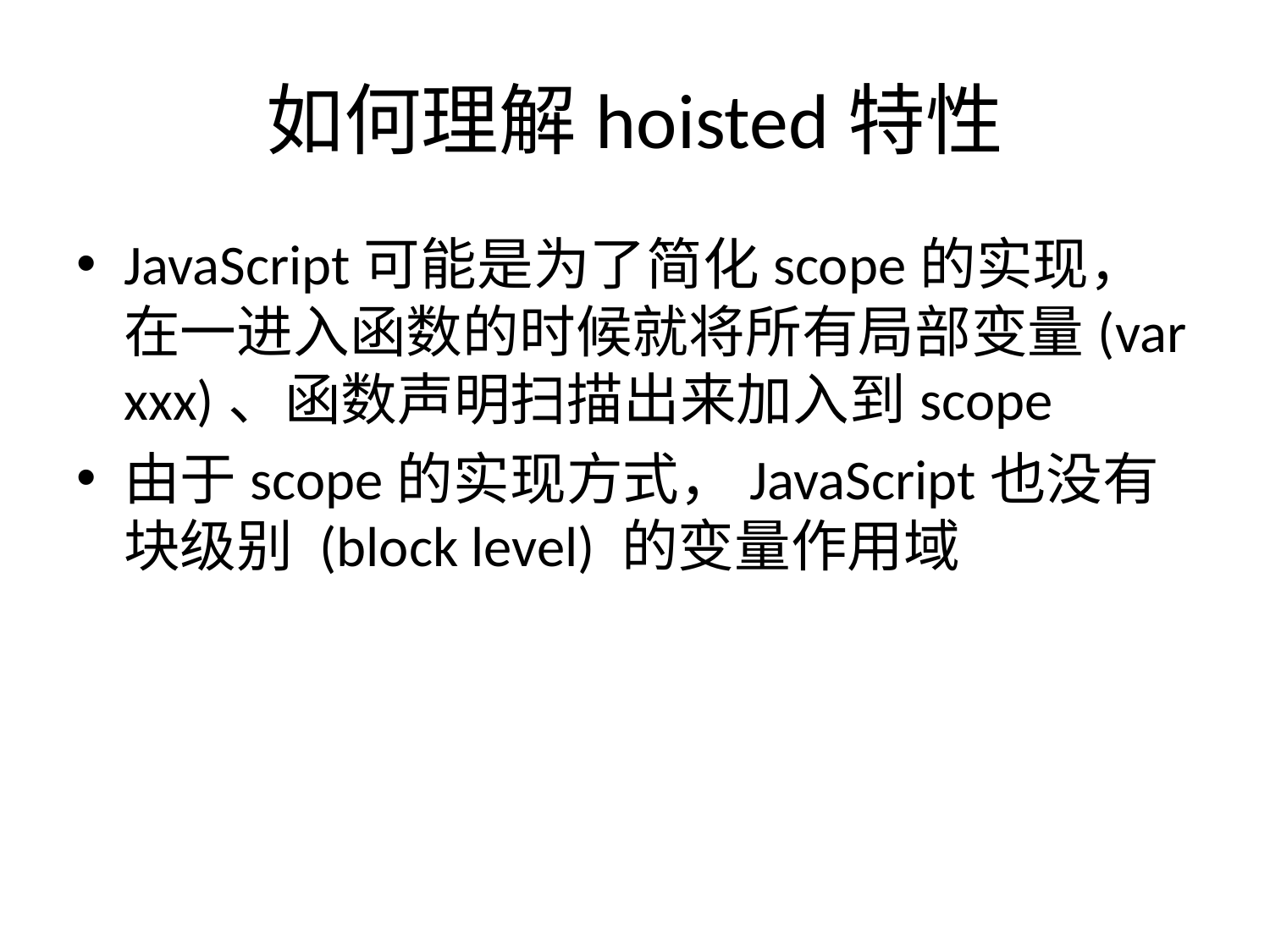

# 如何理解hoisted特性
JavaScript可能是为了简化scope的实现，在一进入函数的时候就将所有局部变量(var xxx)、函数声明扫描出来加入到scope
由于scope的实现方式，JavaScript也没有 块级别 (block level) 的变量作用域